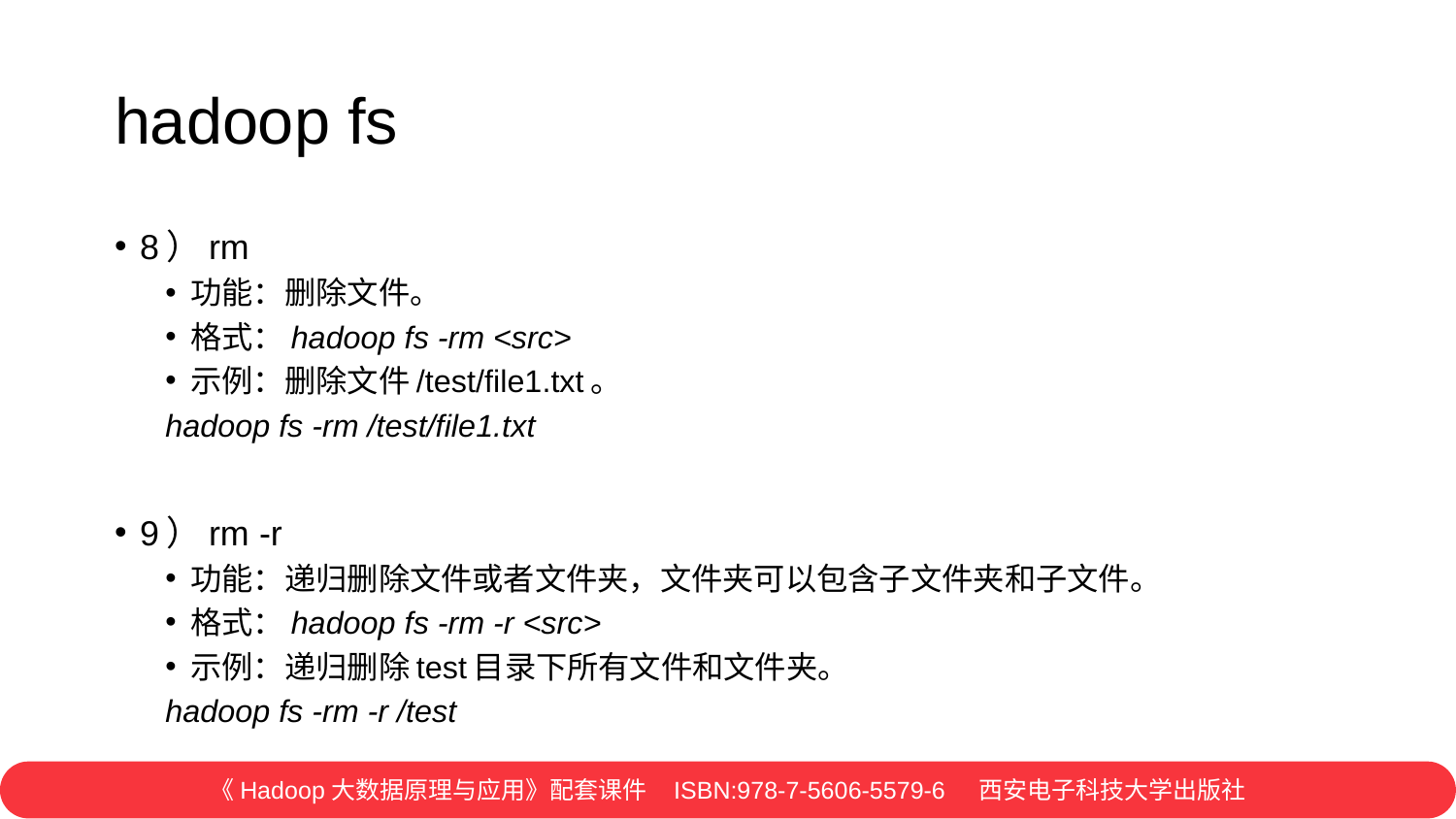

# hadoop fs
8）rm
功能：删除文件。
格式：hadoop fs -rm <src>
示例：删除文件/test/file1.txt。
hadoop fs -rm /test/file1.txt

9）rm -r
功能：递归删除文件或者文件夹，文件夹可以包含子文件夹和子文件。
格式：hadoop fs -rm -r <src>
示例：递归删除test目录下所有文件和文件夹。
hadoop fs -rm -r /test